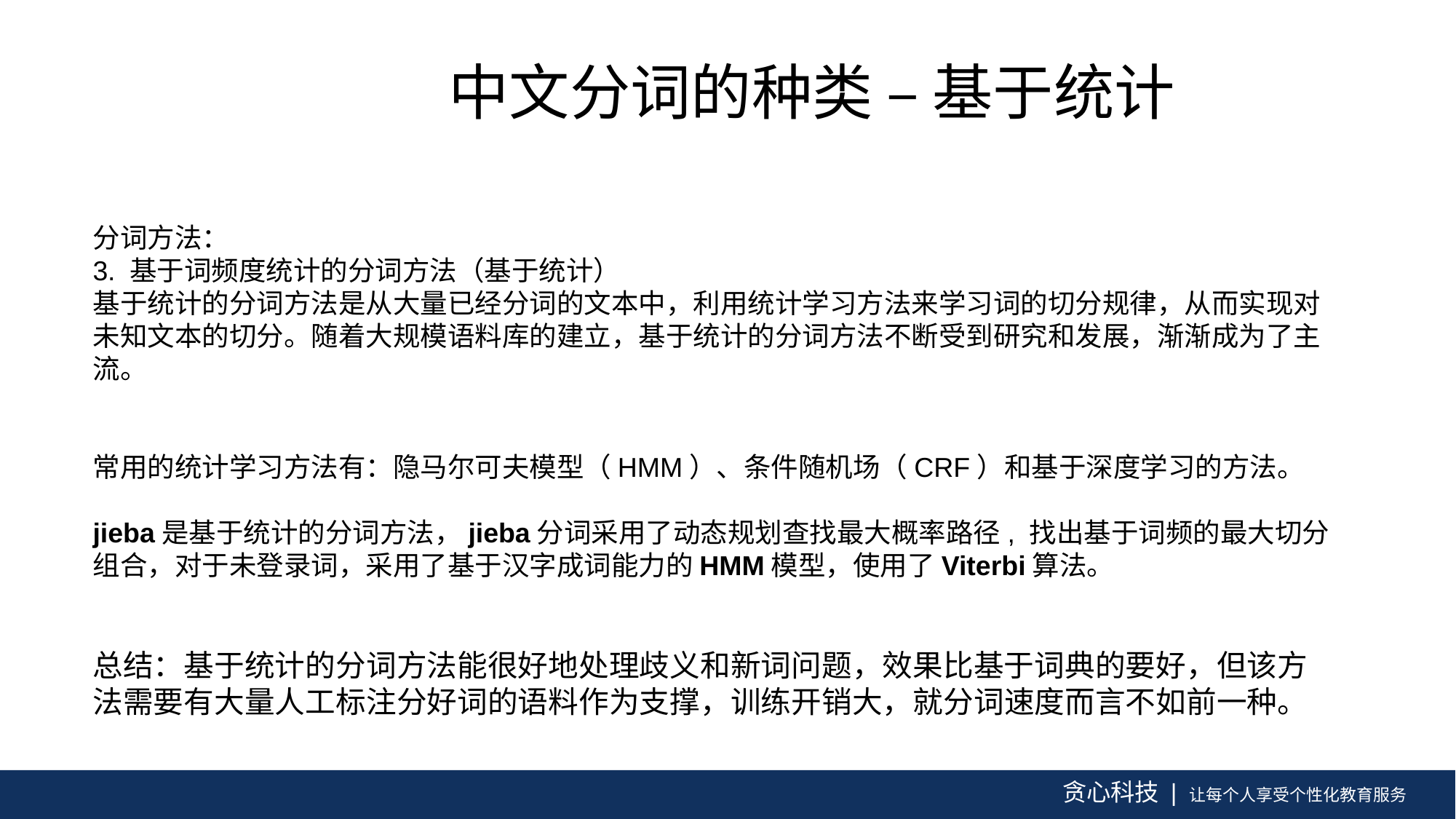

中文分词的种类 – 基于统计
分词方法：
3. 基于词频度统计的分词方法（基于统计）
基于统计的分词方法是从大量已经分词的文本中，利用统计学习方法来学习词的切分规律，从而实现对未知文本的切分。随着大规模语料库的建立，基于统计的分词方法不断受到研究和发展，渐渐成为了主流。

常用的统计学习方法有：隐马尔可夫模型（HMM）、条件随机场（CRF）和基于深度学习的方法。

jieba是基于统计的分词方法，jieba分词采用了动态规划查找最大概率路径, 找出基于词频的最大切分组合，对于未登录词，采用了基于汉字成词能力的HMM模型，使用了Viterbi算法。

总结：基于统计的分词方法能很好地处理歧义和新词问题，效果比基于词典的要好，但该方法需要有大量人工标注分好词的语料作为支撑，训练开销大，就分词速度而言不如前一种。